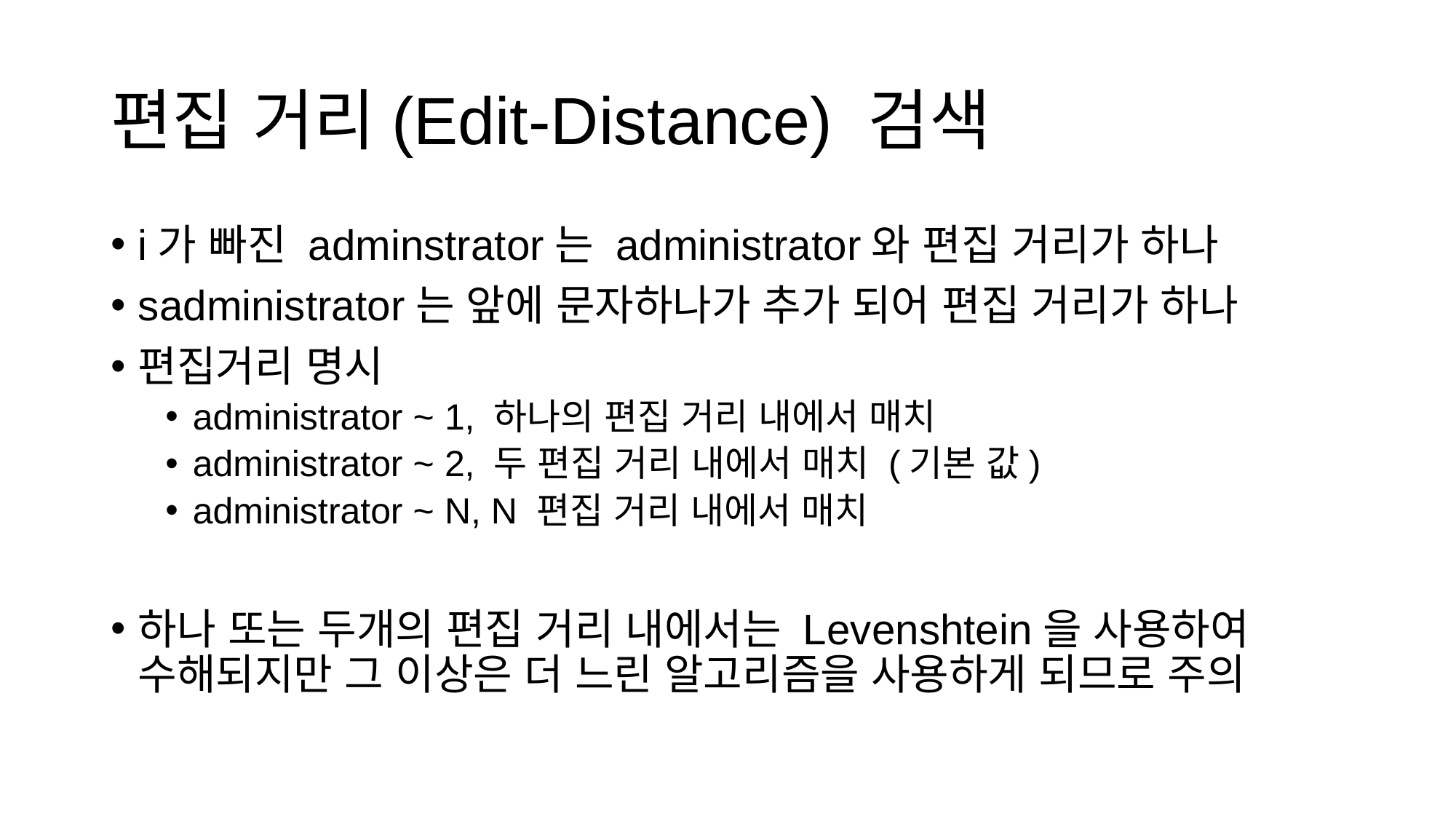

# 편집 거리(Edit-Distance) 검색
i가 빠진 adminstrator는 administrator와 편집 거리가 하나
sadministrator는 앞에 문자하나가 추가 되어 편집 거리가 하나
편집거리 명시
administrator ~ 1, 하나의 편집 거리 내에서 매치
administrator ~ 2, 두 편집 거리 내에서 매치 (기본 값)
administrator ~ N, N 편집 거리 내에서 매치

하나 또는 두개의 편집 거리 내에서는 Levenshtein을 사용하여 수해되지만 그 이상은 더 느린 알고리즘을 사용하게 되므로 주의